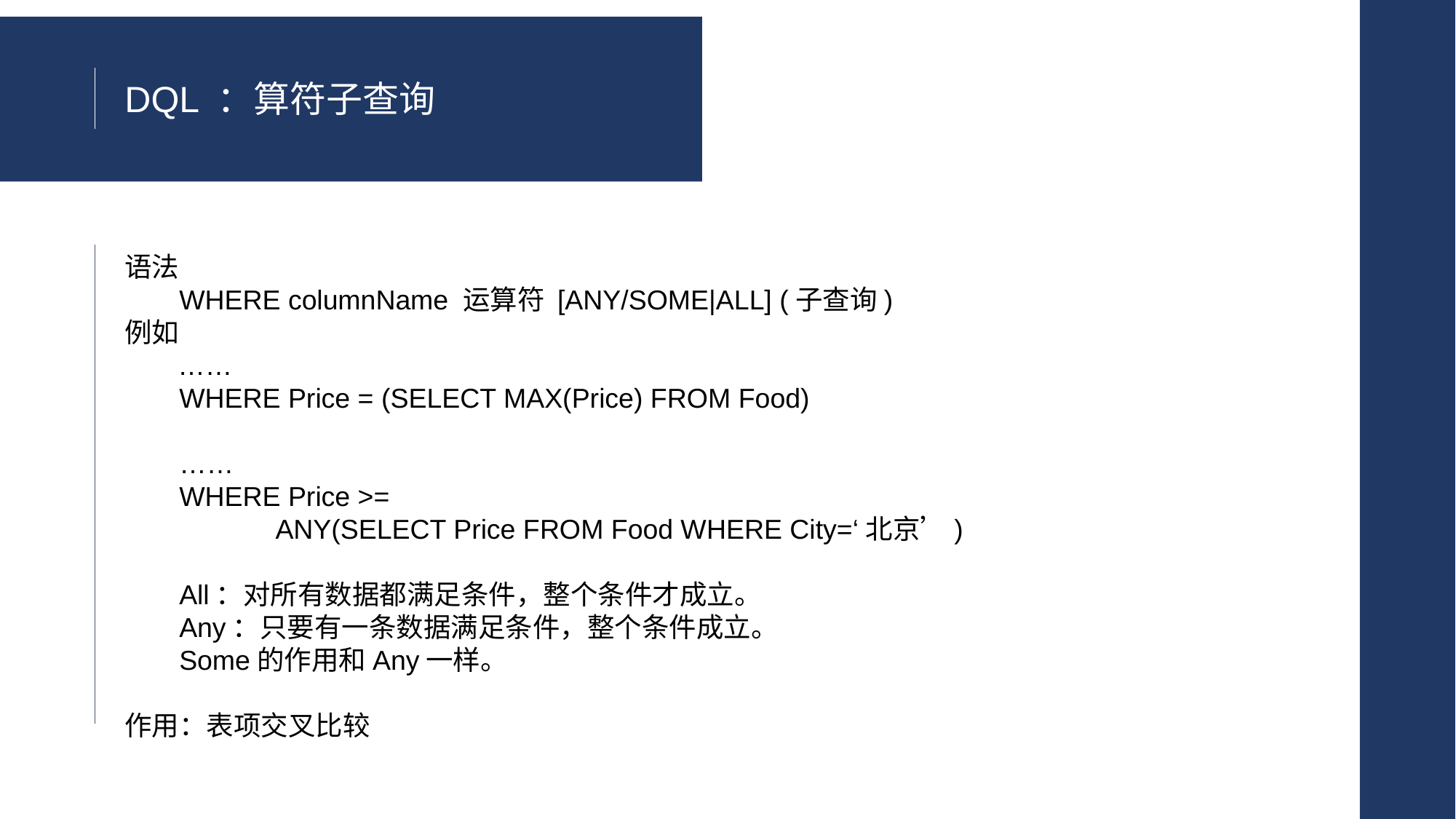

DQL ：算符子查询
语法
WHERE columnName 运算符 [ANY/SOME|ALL] (子查询)
例如
       ……
WHERE Price = (SELECT MAX(Price) FROM Food)

……
WHERE Price >=
	ANY(SELECT Price FROM Food WHERE City=‘北京’)

All：对所有数据都满足条件，整个条件才成立。
Any：只要有一条数据满足条件，整个条件成立。
Some的作用和Any一样。

作用：表项交叉比较